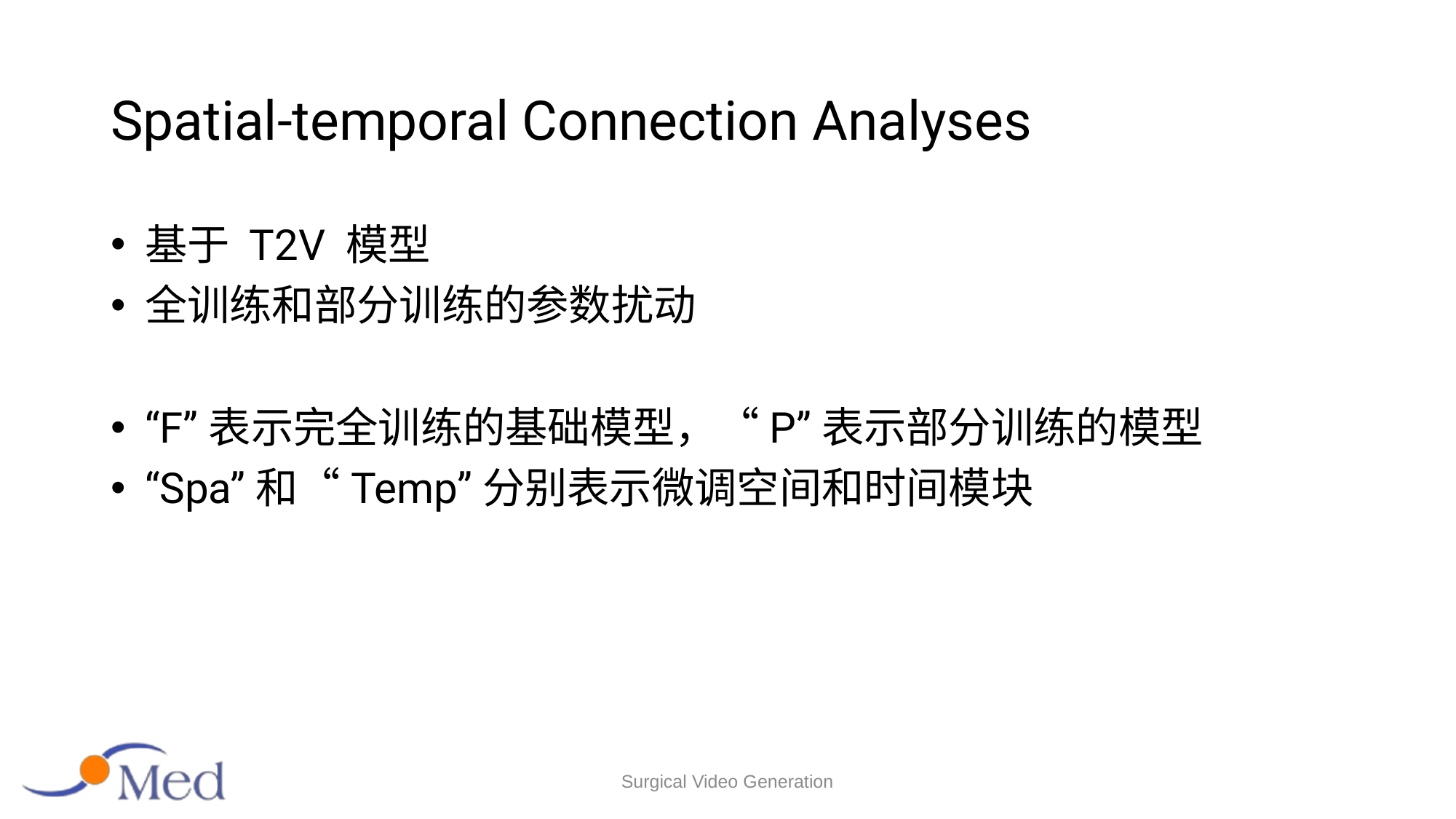

# Spatial-temporal Connection Analyses
基于 T2V 模型
全训练和部分训练的参数扰动

“F”表示完全训练的基础模型，“P”表示部分训练的模型
“Spa”和“Temp”分别表示微调空间和时间模块

Surgical Video Generation
3